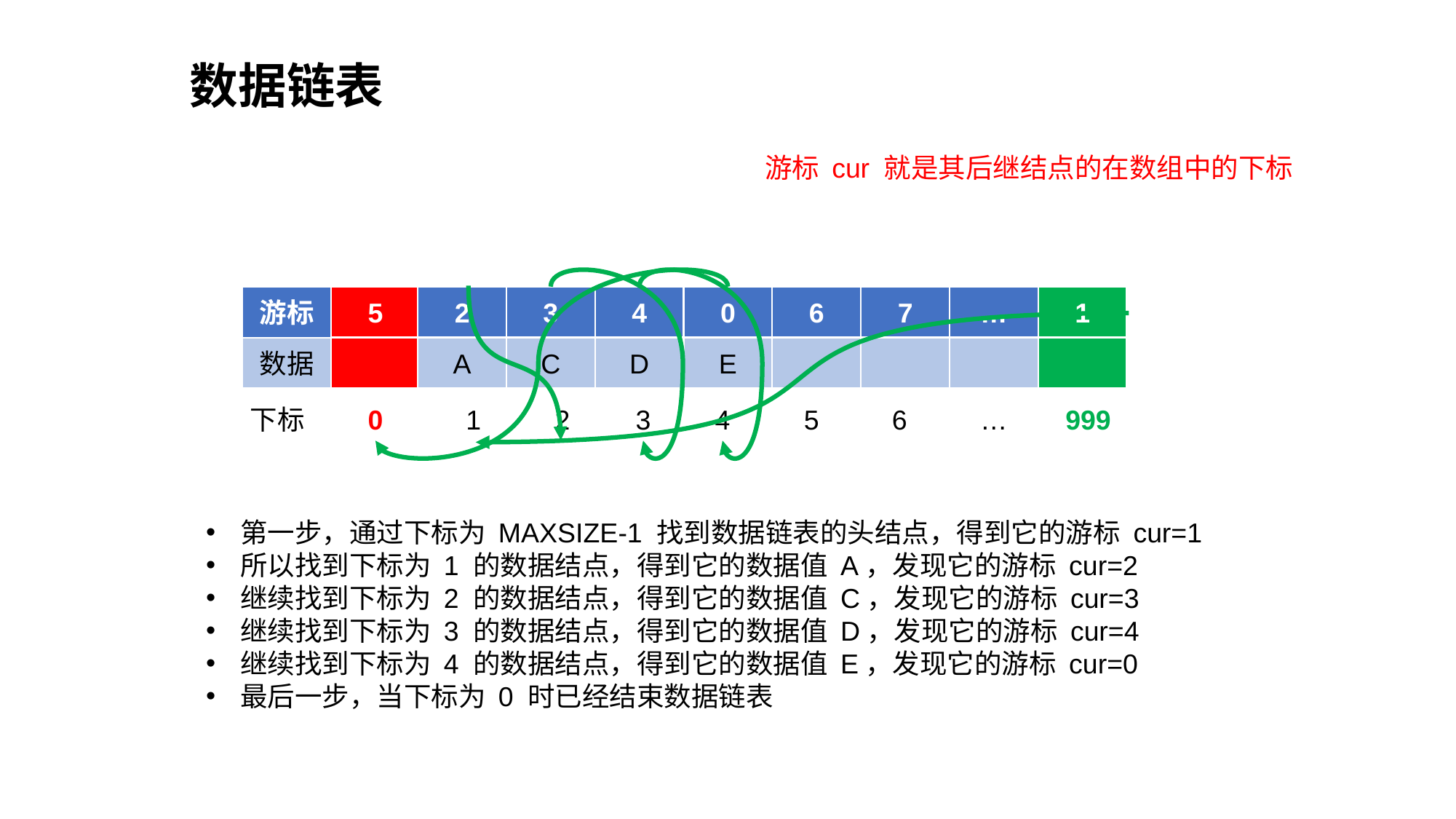

数据链表
游标 cur 就是其后继结点的在数组中的下标
1
…
7
6
0
4
3
5
2
游标

E
D
C

A
数据
下标
0
1
2
3
4
5
6
…
999
第一步，通过下标为 MAXSIZE-1 找到数据链表的头结点，得到它的游标 cur=1
所以找到下标为 1 的数据结点，得到它的数据值 A，发现它的游标 cur=2
继续找到下标为 2 的数据结点，得到它的数据值 C，发现它的游标 cur=3
继续找到下标为 3 的数据结点，得到它的数据值 D，发现它的游标 cur=4
继续找到下标为 4 的数据结点，得到它的数据值 E，发现它的游标 cur=0
最后一步，当下标为 0 时已经结束数据链表